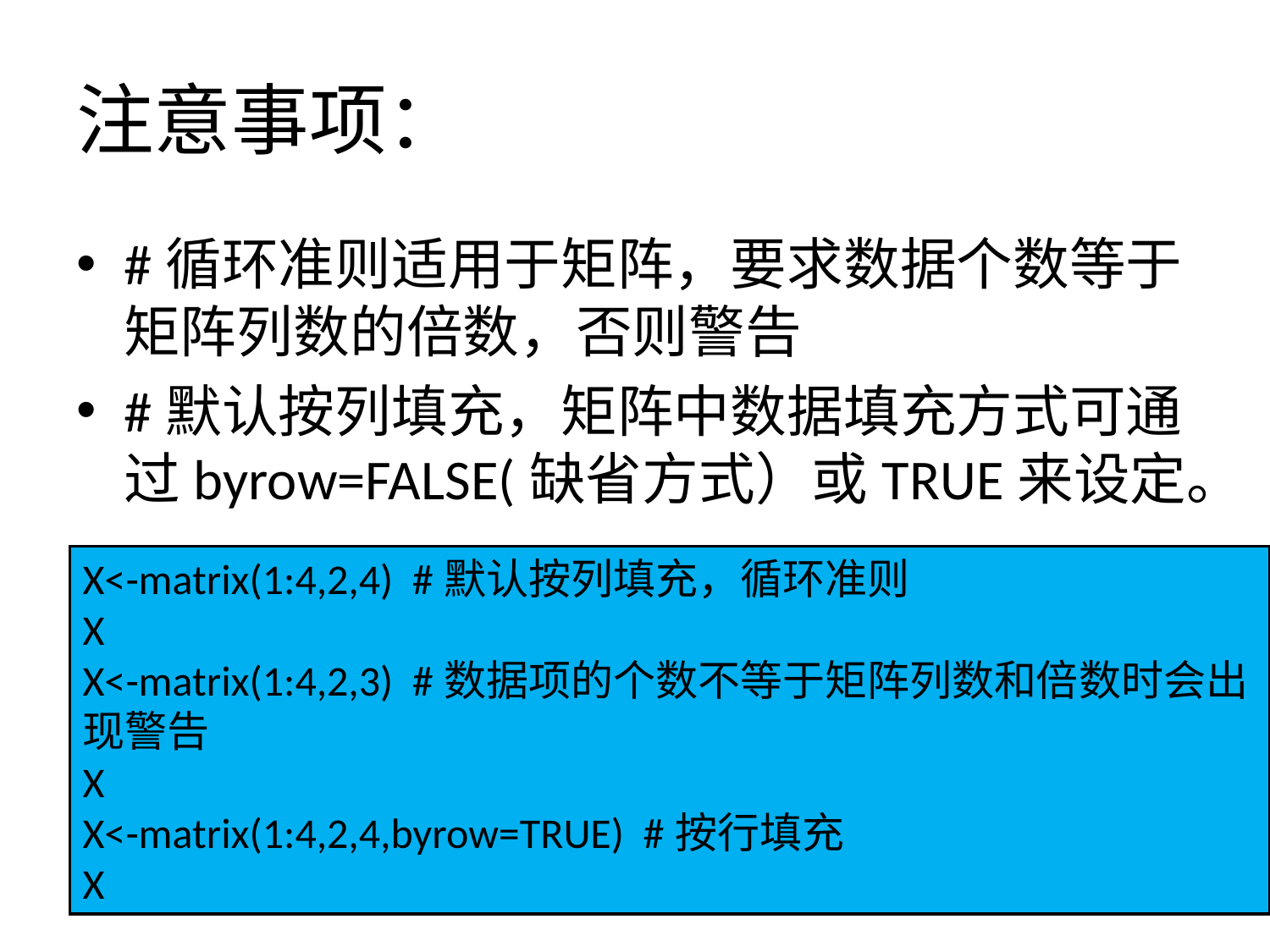

# 注意事项：
#循环准则适用于矩阵，要求数据个数等于矩阵列数的倍数，否则警告
#默认按列填充，矩阵中数据填充方式可通过byrow=FALSE(缺省方式）或TRUE来设定。

X<-matrix(1:4,2,4)  #默认按列填充，循环准则
X
X<-matrix(1:4,2,3)  #数据项的个数不等于矩阵列数和倍数时会出现警告
X
X<-matrix(1:4,2,4,byrow=TRUE)  #按行填充
X